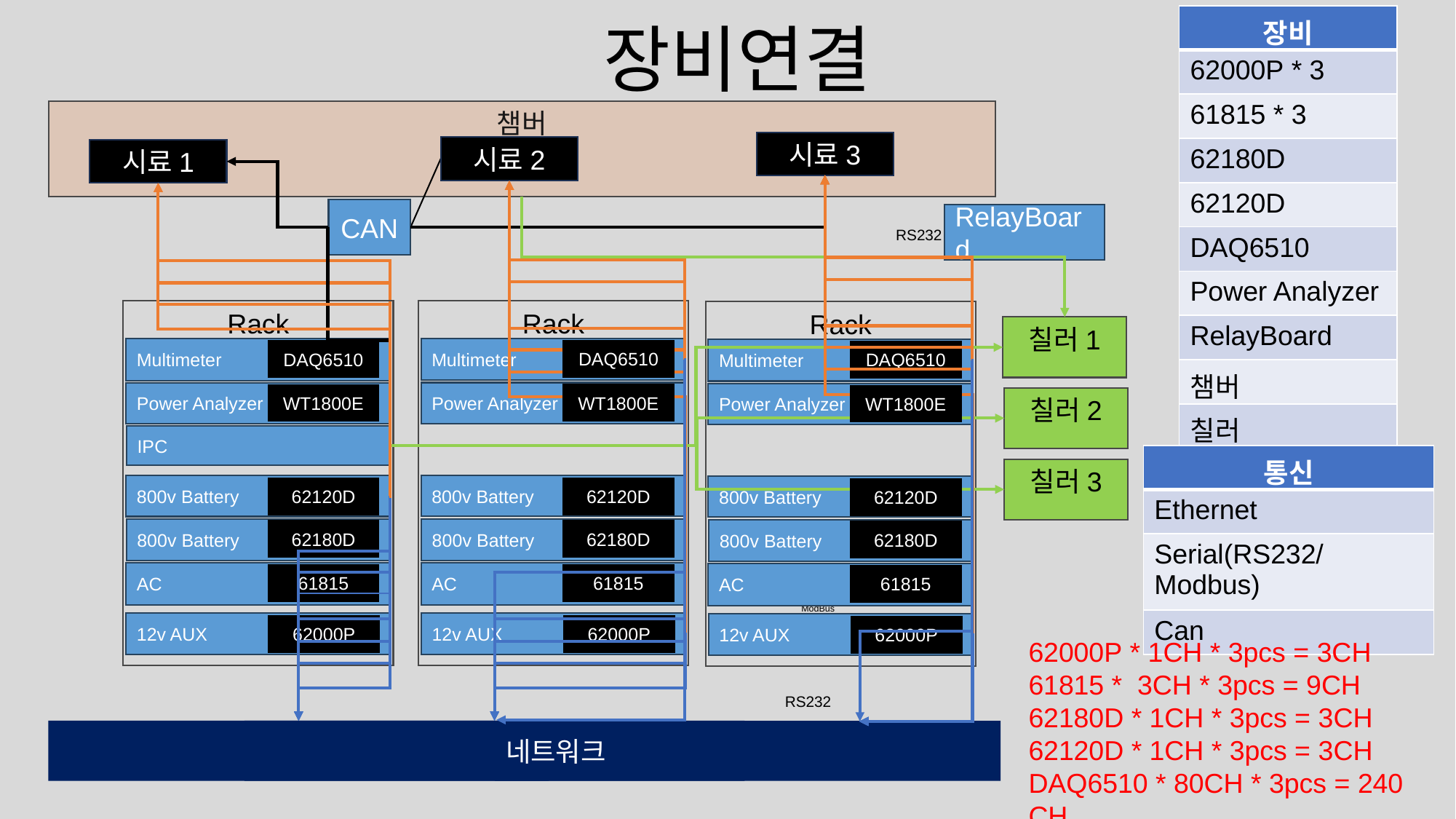

장비연결
| 장비 |
| --- |
| 62000P \* 3 |
| 61815 \* 3 |
| 62180D |
| 62120D |
| DAQ6510 |
| Power Analyzer |
| RelayBoard |
| 챔버 |
| 칠러 |
챔버
시료3
시료2
시료1
CAN
RelayBoard
RS232
Rack
Rack
Rack
칠러1
Multimeter
Multimeter
Multimeter
DAQ6510
DAQ6510
DAQ6510
Power Analyzer
Power Analyzer
Power Analyzer
WT1800E
WT1800E
WT1800E
칠러2
IPC
| 통신 |
| --- |
| Ethernet |
| Serial(RS232/Modbus) |
| Can |
칠러3
800v Battery
800v Battery
800v Battery
62120D
62120D
62120D
800v Battery
800v Battery
800v Battery
62180D
62180D
62180D
AC
AC
AC
61815
61815
61815
ModBus
12v AUX
12v AUX
12v AUX
62000P
62000P
62000P
62000P * 1CH * 3pcs = 3CH
61815 *  3CH * 3pcs = 9CH
62180D * 1CH * 3pcs = 3CH
62120D * 1CH * 3pcs = 3CH
DAQ6510 * 80CH * 3pcs = 240CH
RS232
네트워크

네트워크